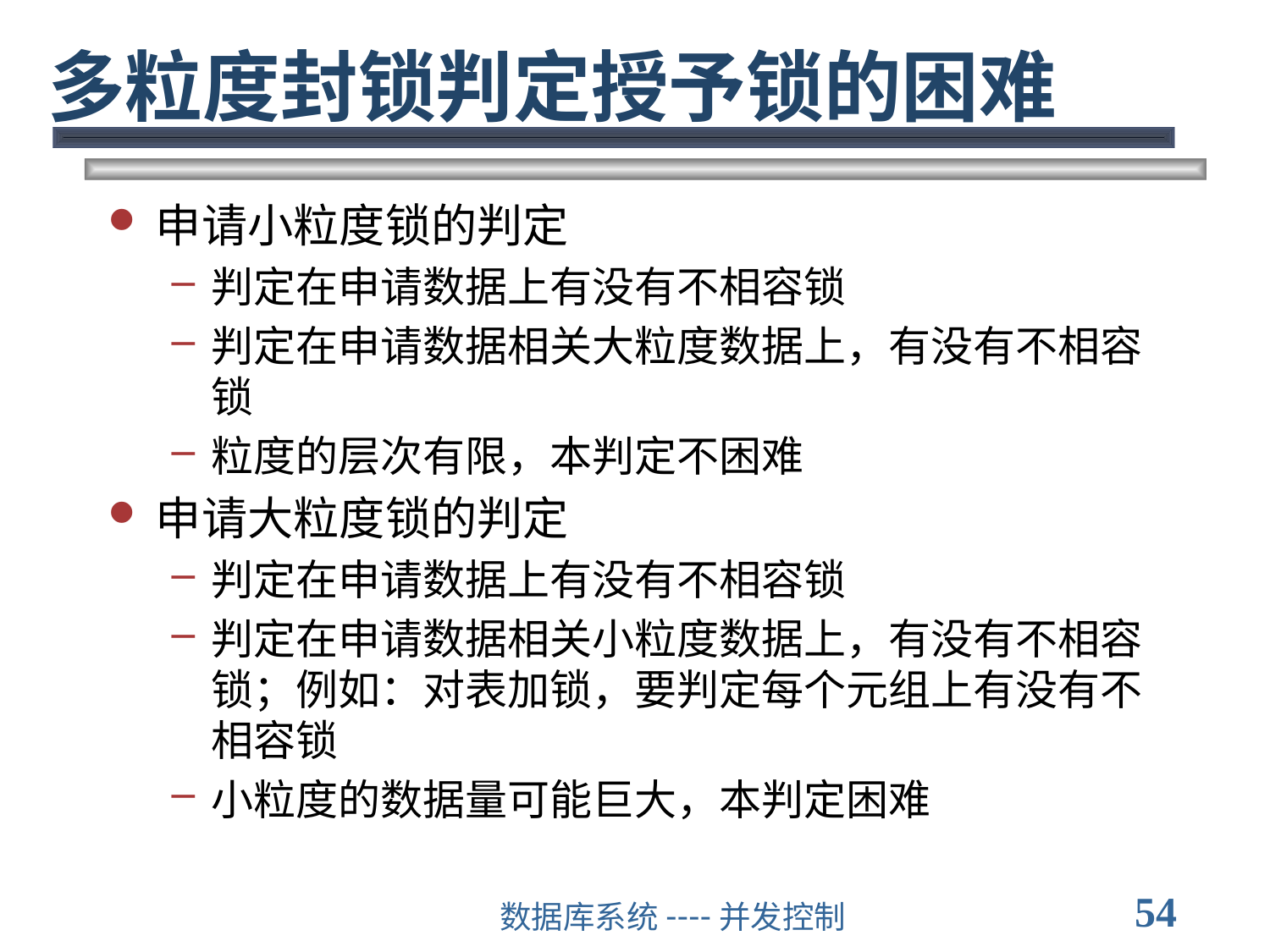

# 多粒度封锁判定授予锁的困难
申请小粒度锁的判定
判定在申请数据上有没有不相容锁
判定在申请数据相关大粒度数据上，有没有不相容锁
粒度的层次有限，本判定不困难
申请大粒度锁的判定
判定在申请数据上有没有不相容锁
判定在申请数据相关小粒度数据上，有没有不相容锁；例如：对表加锁，要判定每个元组上有没有不相容锁
小粒度的数据量可能巨大，本判定困难
54
数据库系统----并发控制